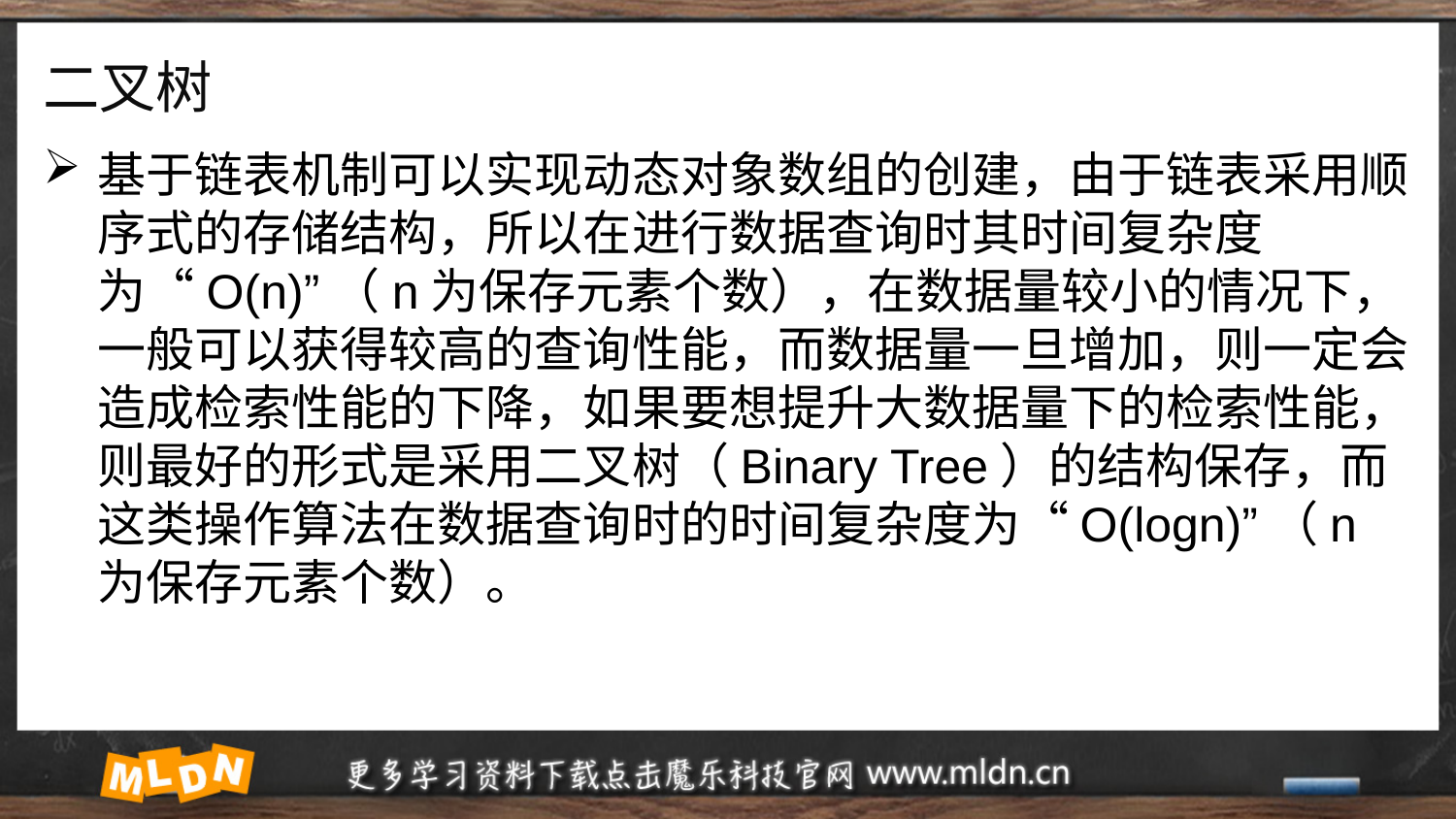

# 二叉树
基于链表机制可以实现动态对象数组的创建，由于链表采用顺序式的存储结构，所以在进行数据查询时其时间复杂度为“O(n)”（n为保存元素个数），在数据量较小的情况下，一般可以获得较高的查询性能，而数据量一旦增加，则一定会造成检索性能的下降，如果要想提升大数据量下的检索性能，则最好的形式是采用二叉树（Binary Tree）的结构保存，而这类操作算法在数据查询时的时间复杂度为“O(logn)”（n为保存元素个数）。